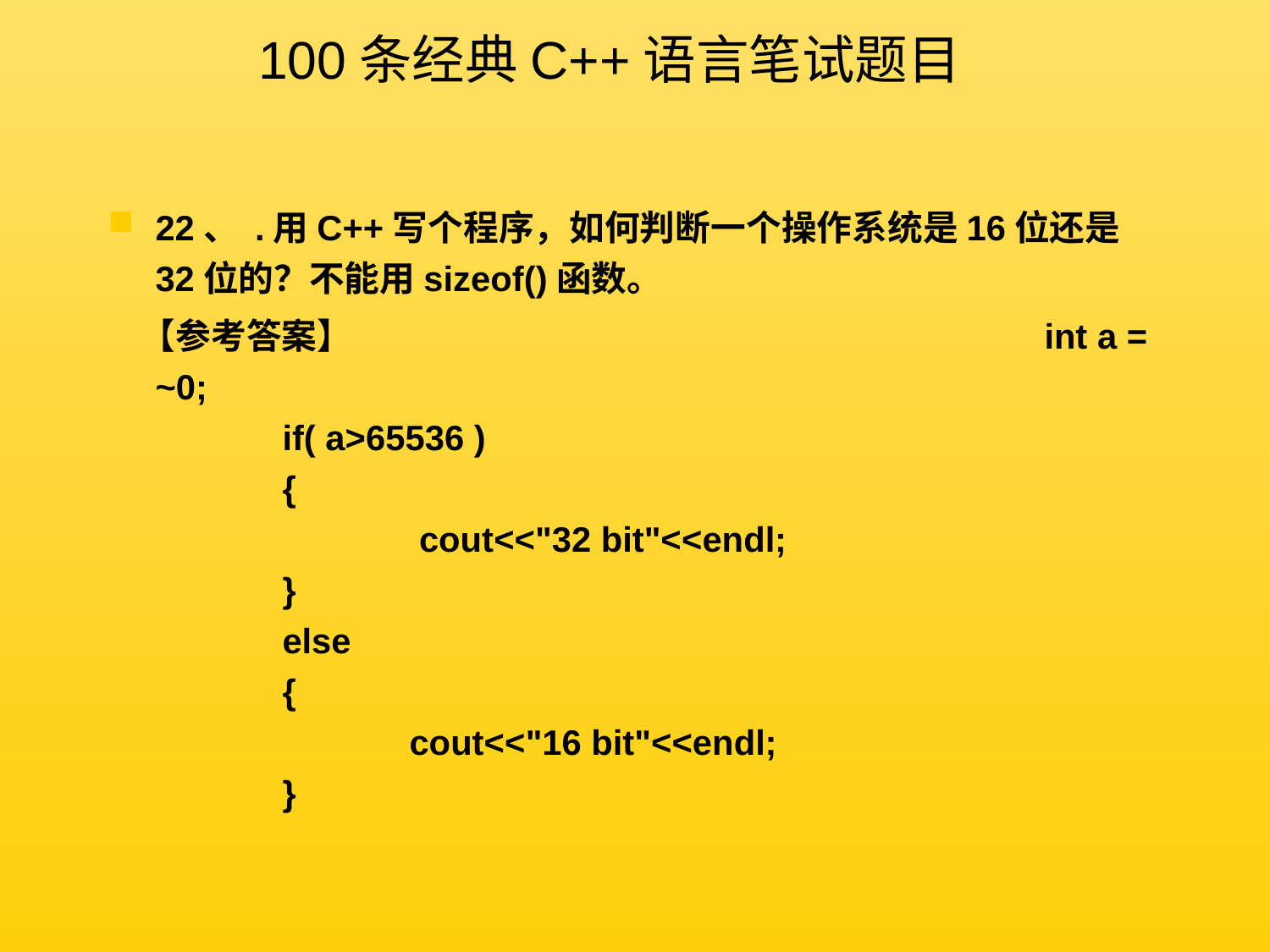

100条经典C++语言笔试题目
22、 .用C++写个程序，如何判断一个操作系统是16位还是32位的？不能用sizeof()函数。
   【参考答案】                                                                       	int a = ~0;
	if( a>65536 )  
	{
 		 cout<<"32 bit"<<endl;
	}
	else
	{
 		cout<<"16 bit"<<endl;
	}